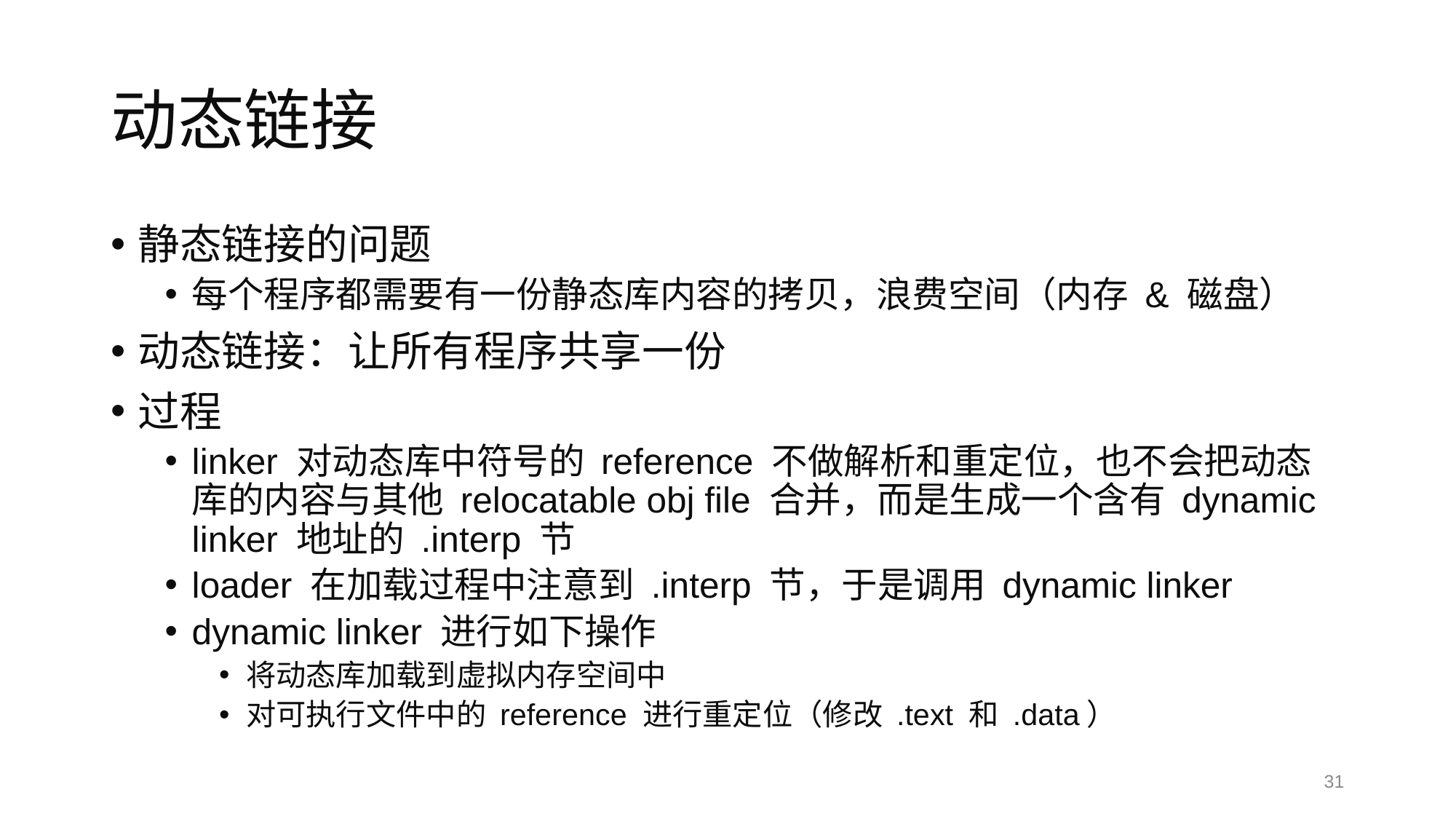

# 动态链接
静态链接的问题
每个程序都需要有一份静态库内容的拷贝，浪费空间（内存 & 磁盘）
动态链接：让所有程序共享一份
过程
linker 对动态库中符号的 reference 不做解析和重定位，也不会把动态库的内容与其他 relocatable obj file 合并，而是生成一个含有 dynamic linker 地址的 .interp 节
loader 在加载过程中注意到 .interp 节，于是调用 dynamic linker
dynamic linker 进行如下操作
将动态库加载到虚拟内存空间中
对可执行文件中的 reference 进行重定位（修改 .text 和 .data）
31